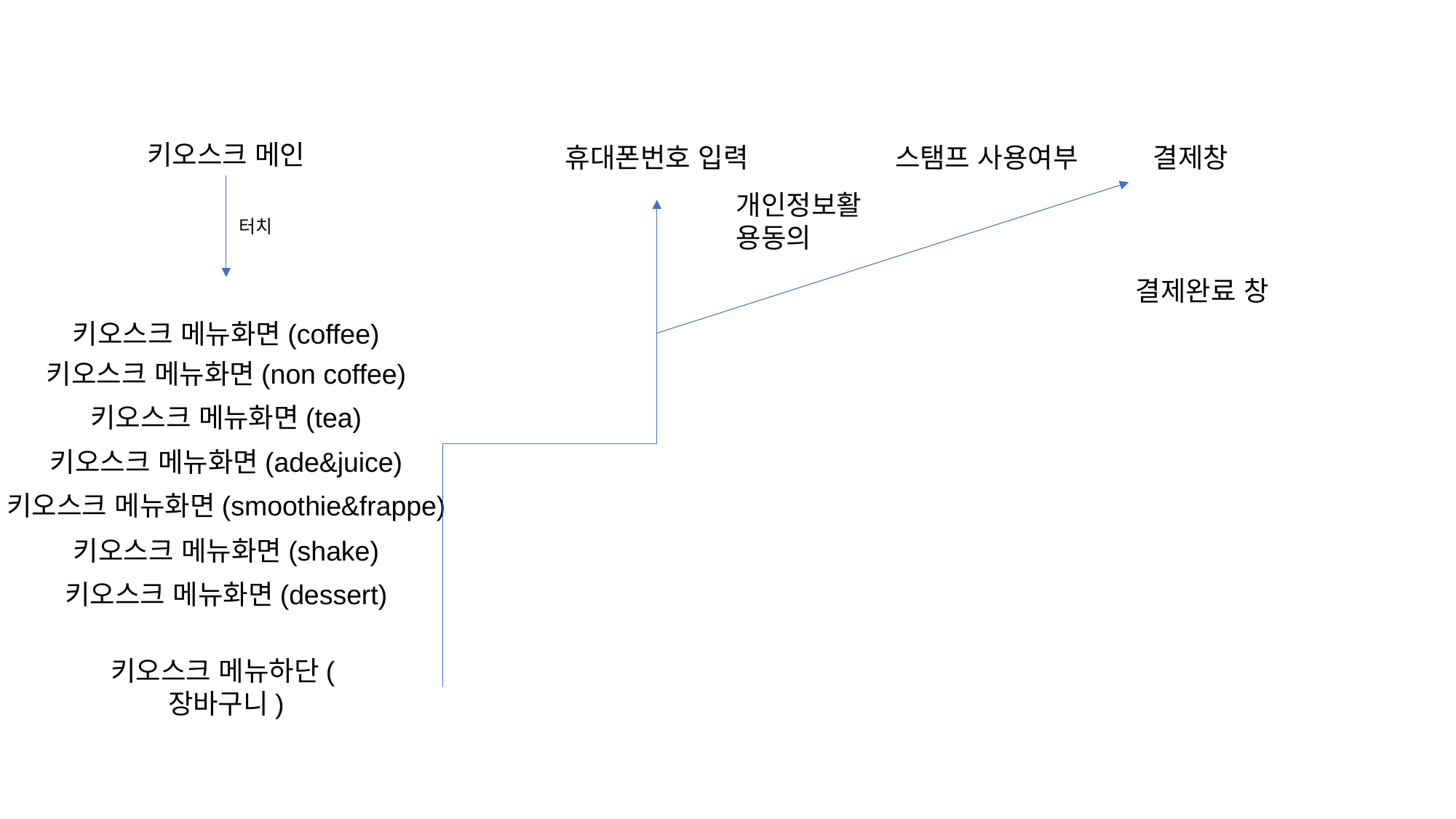

키오스크 메인
휴대폰번호 입력
스탬프 사용여부
결제창
개인정보활용동의
터치
결제완료 창
키오스크 메뉴화면(coffee)
키오스크 메뉴화면(non coffee)
키오스크 메뉴화면(tea)
키오스크 메뉴화면(ade&juice)
키오스크 메뉴화면(smoothie&frappe)
키오스크 메뉴화면(shake)
키오스크 메뉴화면(dessert)
키오스크 메뉴하단(장바구니)